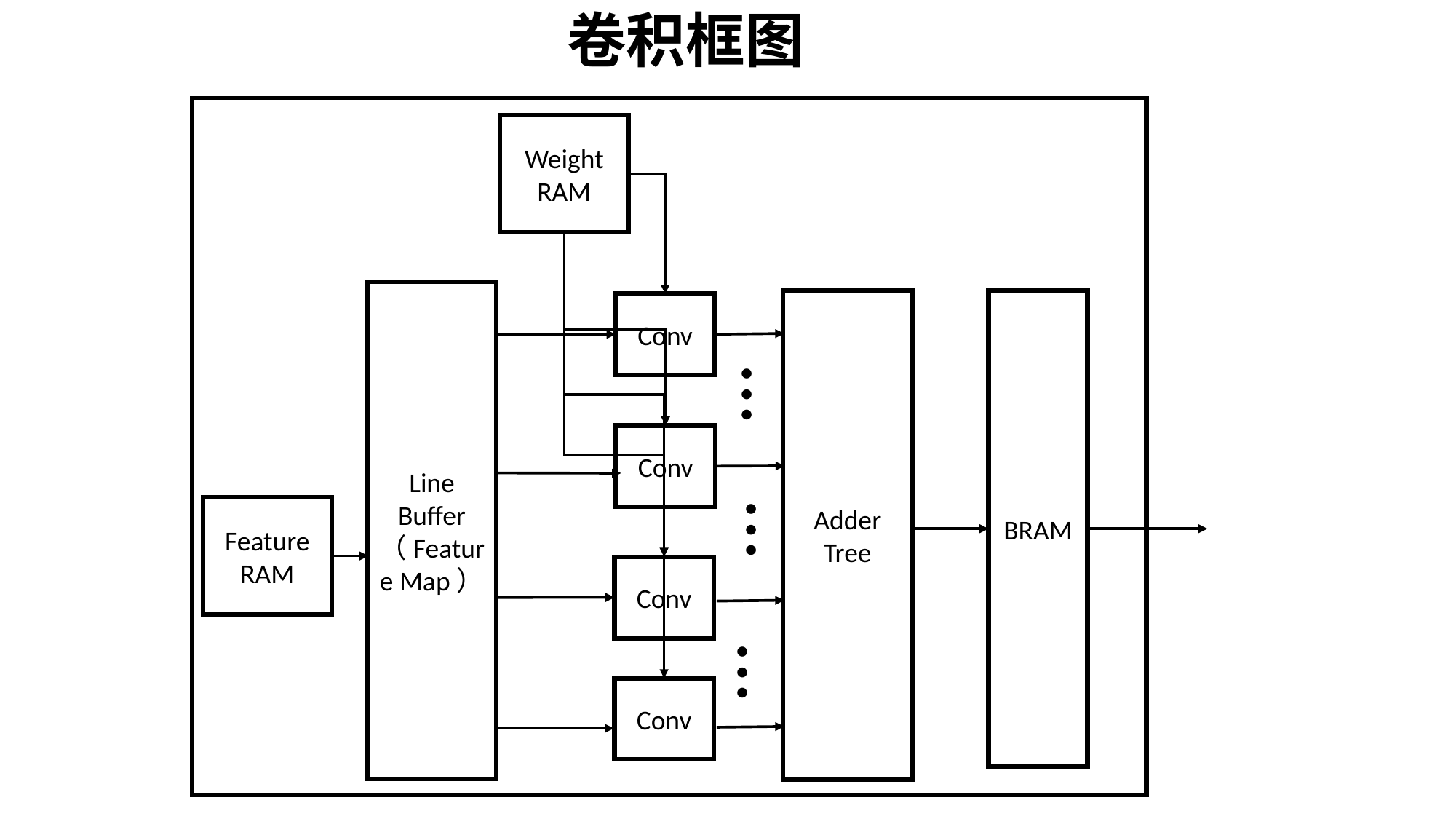

# 卷积框图

Weight
RAM
Line
Buffer
（Feature Map）
Adder
Tree
BRAM
Conv
…
Conv
…
Feature
RAM
Conv
…
Conv
6